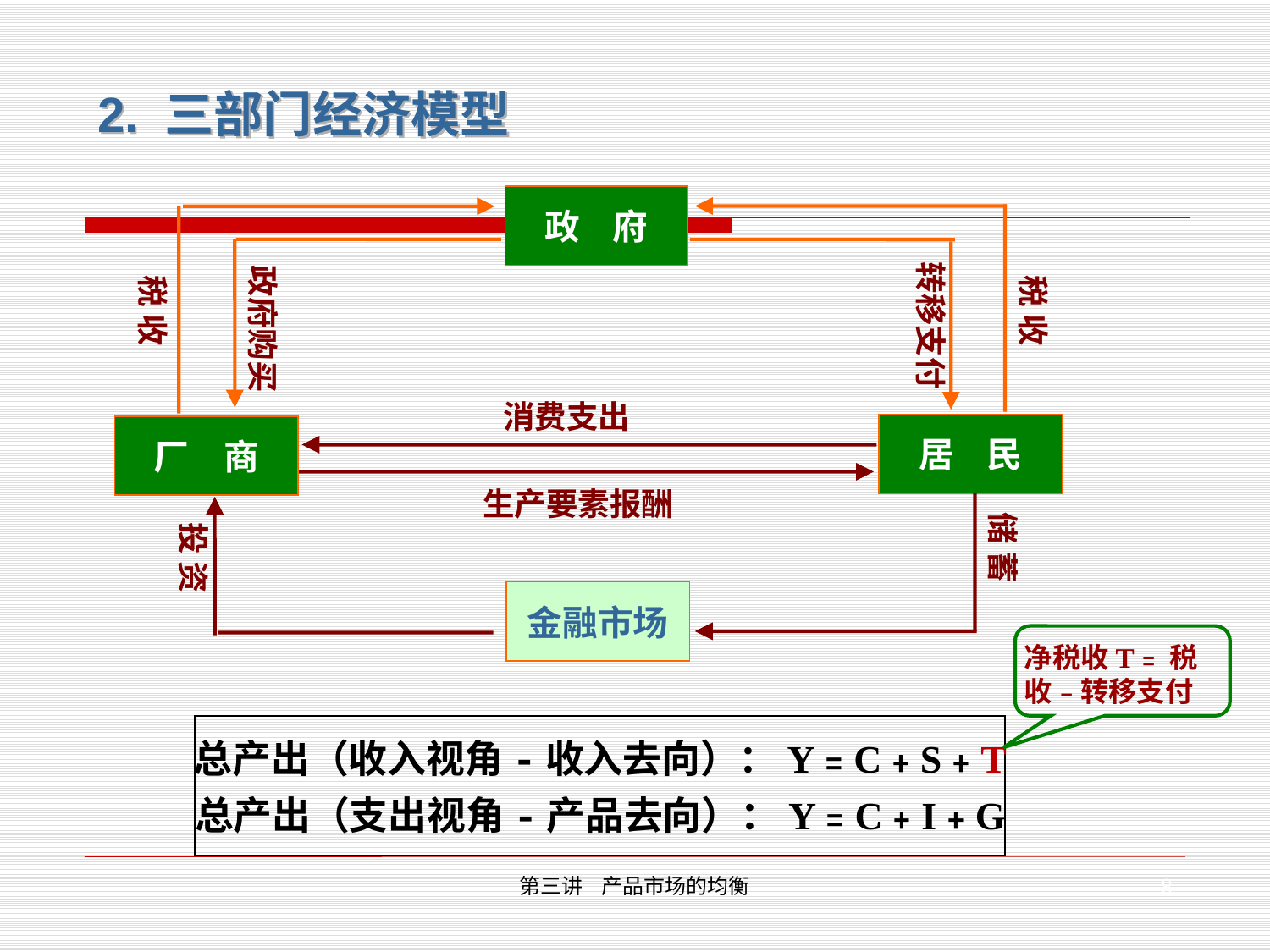

2. 三部门经济模型
政    府

转移支付
政府购买
税 收
税 收
消费支出
居    民
厂　商

生产要素报酬

储 蓄
投 资
金融市场

净税收T﹦税收﹣转移支付

总产出（收入视角-收入去向）：Y﹦C﹢S﹢T
总产出（支出视角-产品去向）：Y﹦C﹢I﹢G
8
第三讲    产品市场的均衡